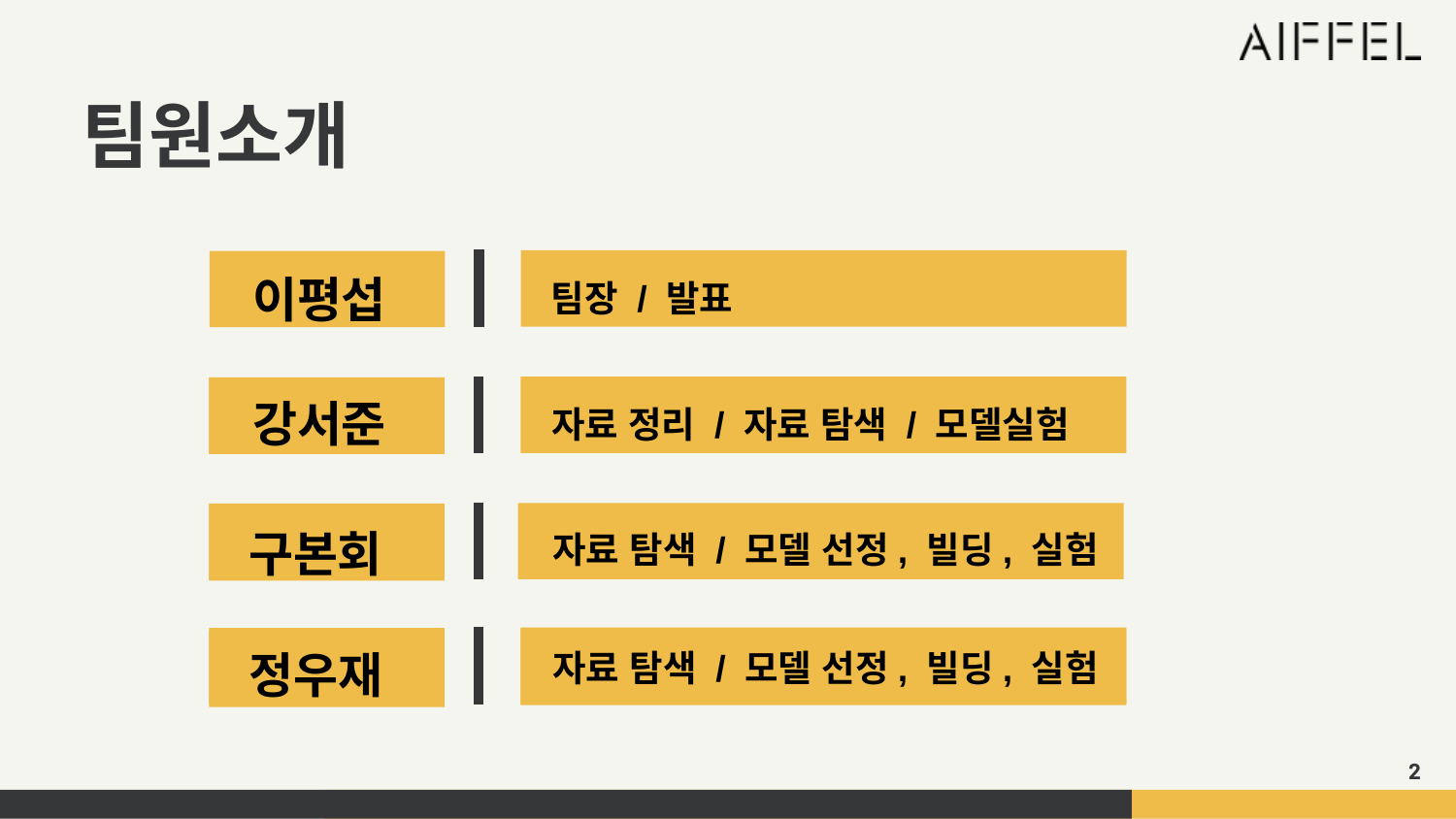

팀원소개
이평섭

팀장 / 발표

강서준

자료 정리 / 자료 탐색 / 모델실험
구본회

 자료 탐색 / 모델 선정, 빌딩, 실험

정우재

 자료 탐색 / 모델 선정, 빌딩, 실험

2